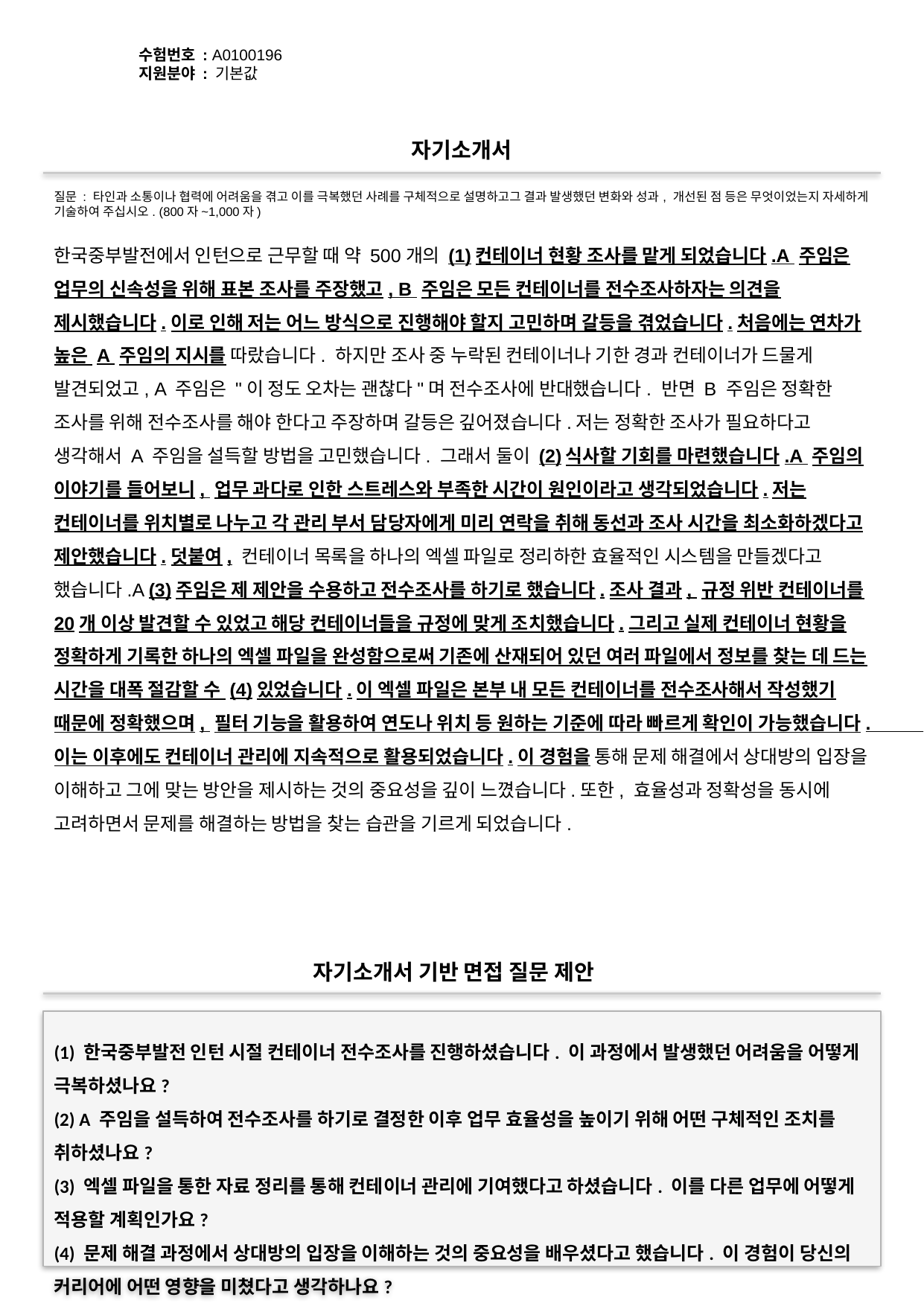

수험번호 : A0100196
지원분야 : 기본값
#

자기소개서

질문 : 타인과 소통이나 협력에 어려움을 겪고 이를 극복했던 사례를 구체적으로 설명하고그 결과 발생했던 변화와 성과, 개선된 점 등은 무엇이었는지 자세하게 기술하여 주십시오. (800자~1,000자)

한국중부발전에서 인턴으로 근무할 때 약 500개의 (1)컨테이너 현황 조사를 맡게 되었습니다.A 주임은 업무의 신속성을 위해 표본 조사를 주장했고, B 주임은 모든 컨테이너를 전수조사하자는 의견을 제시했습니다.이로 인해 저는 어느 방식으로 진행해야 할지 고민하며 갈등을 겪었습니다.처음에는 연차가 높은 A 주임의 지시를 따랐습니다. 하지만 조사 중 누락된 컨테이너나 기한 경과 컨테이너가 드물게 발견되었고, A 주임은 "이 정도 오차는 괜찮다"며 전수조사에 반대했습니다. 반면 B 주임은 정확한 조사를 위해 전수조사를 해야 한다고 주장하며 갈등은 깊어졌습니다.저는 정확한 조사가 필요하다고 생각해서 A 주임을 설득할 방법을 고민했습니다. 그래서 둘이 (2)식사할 기회를 마련했습니다.A 주임의 이야기를 들어보니, 업무 과다로 인한 스트레스와 부족한 시간이 원인이라고 생각되었습니다.저는 컨테이너를 위치별로 나누고 각 관리 부서 담당자에게 미리 연락을 취해 동선과 조사 시간을 최소화하겠다고 제안했습니다.덧붙여, 컨테이너 목록을 하나의 엑셀 파일로 정리하한 효율적인 시스템을 만들겠다고 했습니다.A (3)주임은 제 제안을 수용하고 전수조사를 하기로 했습니다.조사 결과, 규정 위반 컨테이너를 20개 이상 발견할 수 있었고 해당 컨테이너들을 규정에 맞게 조치했습니다.그리고 실제 컨테이너 현황을 정확하게 기록한 하나의 엑셀 파일을 완성함으로써 기존에 산재되어 있던 여러 파일에서 정보를 찾는 데 드는 시간을 대폭 절감할 수 (4)있었습니다.이 엑셀 파일은 본부 내 모든 컨테이너를 전수조사해서 작성했기 때문에 정확했으며, 필터 기능을 활용하여 연도나 위치 등 원하는 기준에 따라 빠르게 확인이 가능했습니다.이는 이후에도 컨테이너 관리에 지속적으로 활용되었습니다.이 경험을 통해 문제 해결에서 상대방의 입장을 이해하고 그에 맞는 방안을 제시하는 것의 중요성을 깊이 느꼈습니다.또한, 효율성과 정확성을 동시에 고려하면서 문제를 해결하는 방법을 찾는 습관을 기르게 되었습니다.

자기소개서 기반 면접 질문 제안

(1) 한국중부발전 인턴 시절 컨테이너 전수조사를 진행하셨습니다. 이 과정에서 발생했던 어려움을 어떻게 극복하셨나요?
(2) A 주임을 설득하여 전수조사를 하기로 결정한 이후 업무 효율성을 높이기 위해 어떤 구체적인 조치를 취하셨나요?
(3) 엑셀 파일을 통한 자료 정리를 통해 컨테이너 관리에 기여했다고 하셨습니다. 이를 다른 업무에 어떻게 적용할 계획인가요?
(4) 문제 해결 과정에서 상대방의 입장을 이해하는 것의 중요성을 배우셨다고 했습니다. 이 경험이 당신의 커리어에 어떤 영향을 미쳤다고 생각하나요?